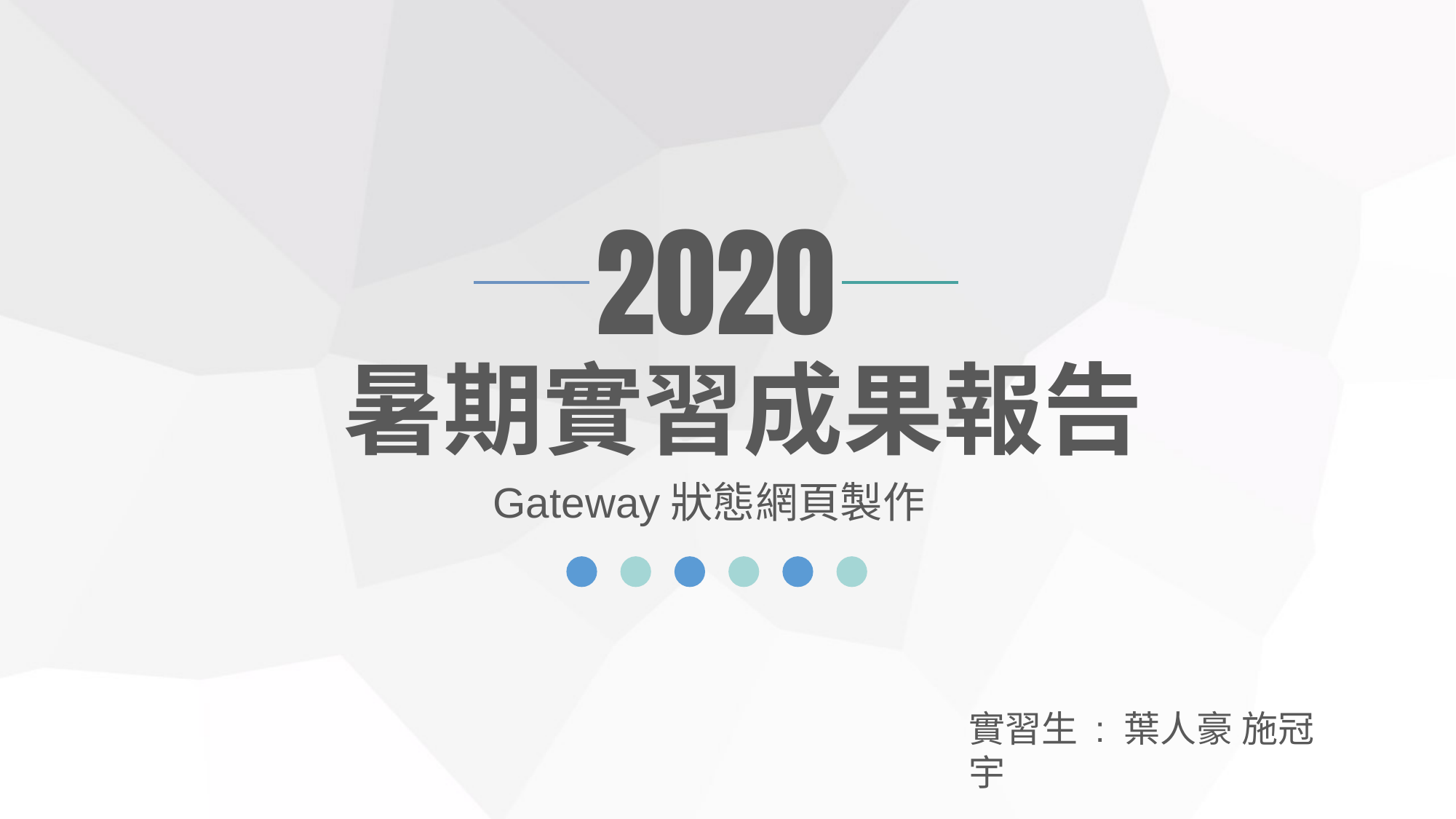

2020
暑期實習成果報告
Gateway狀態網頁製作

實習生 : 葉人豪 施冠宇